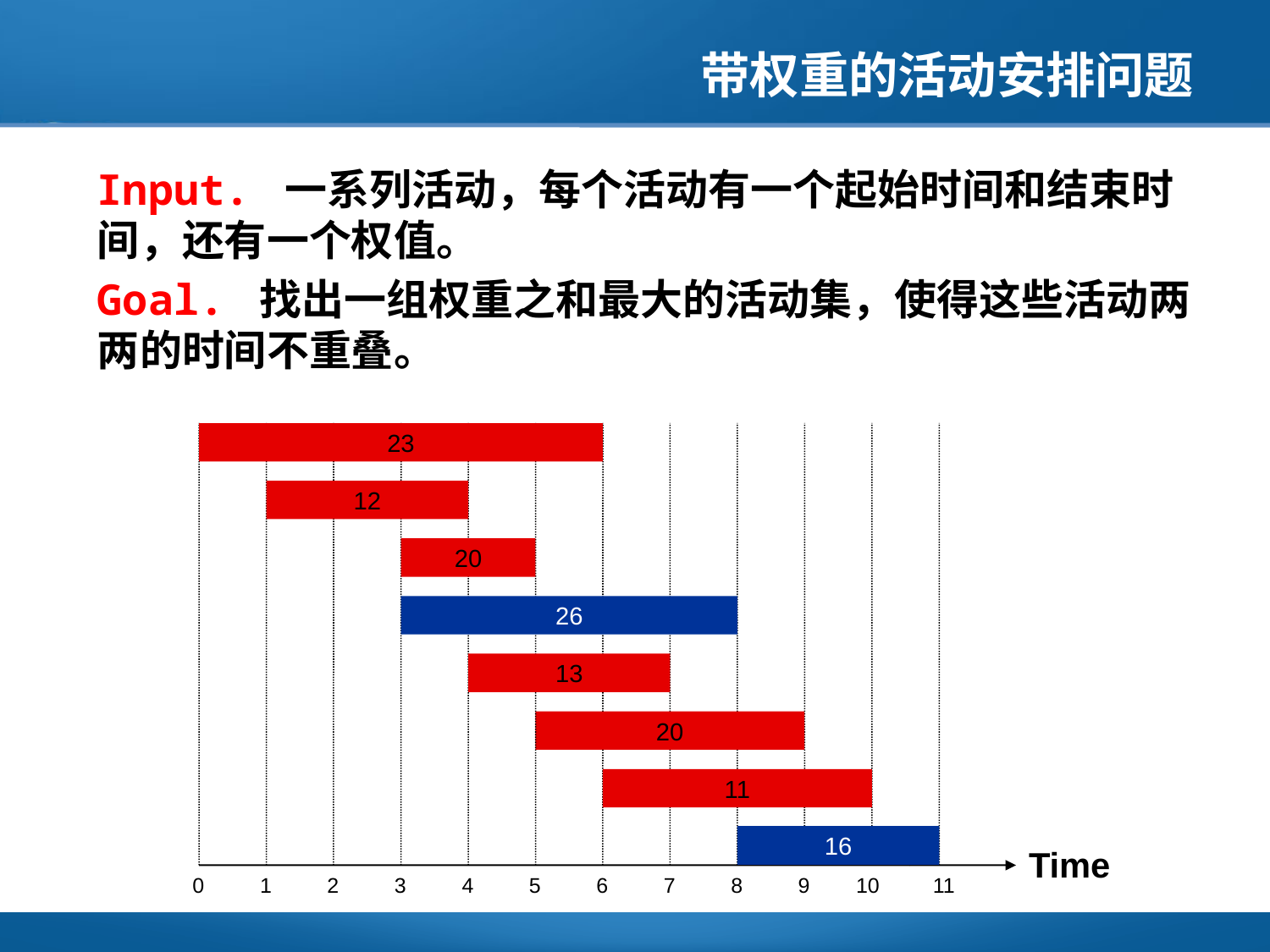

# 带权重的活动安排问题
Input. 一系列活动，每个活动有一个起始时间和结束时间，还有一个权值。
Goal. 找出一组权重之和最大的活动集，使得这些活动两两的时间不重叠。
23
12
20
26

13
20
11
16
Time
0

1
2
3
4
5
6
7
8
9
10

11